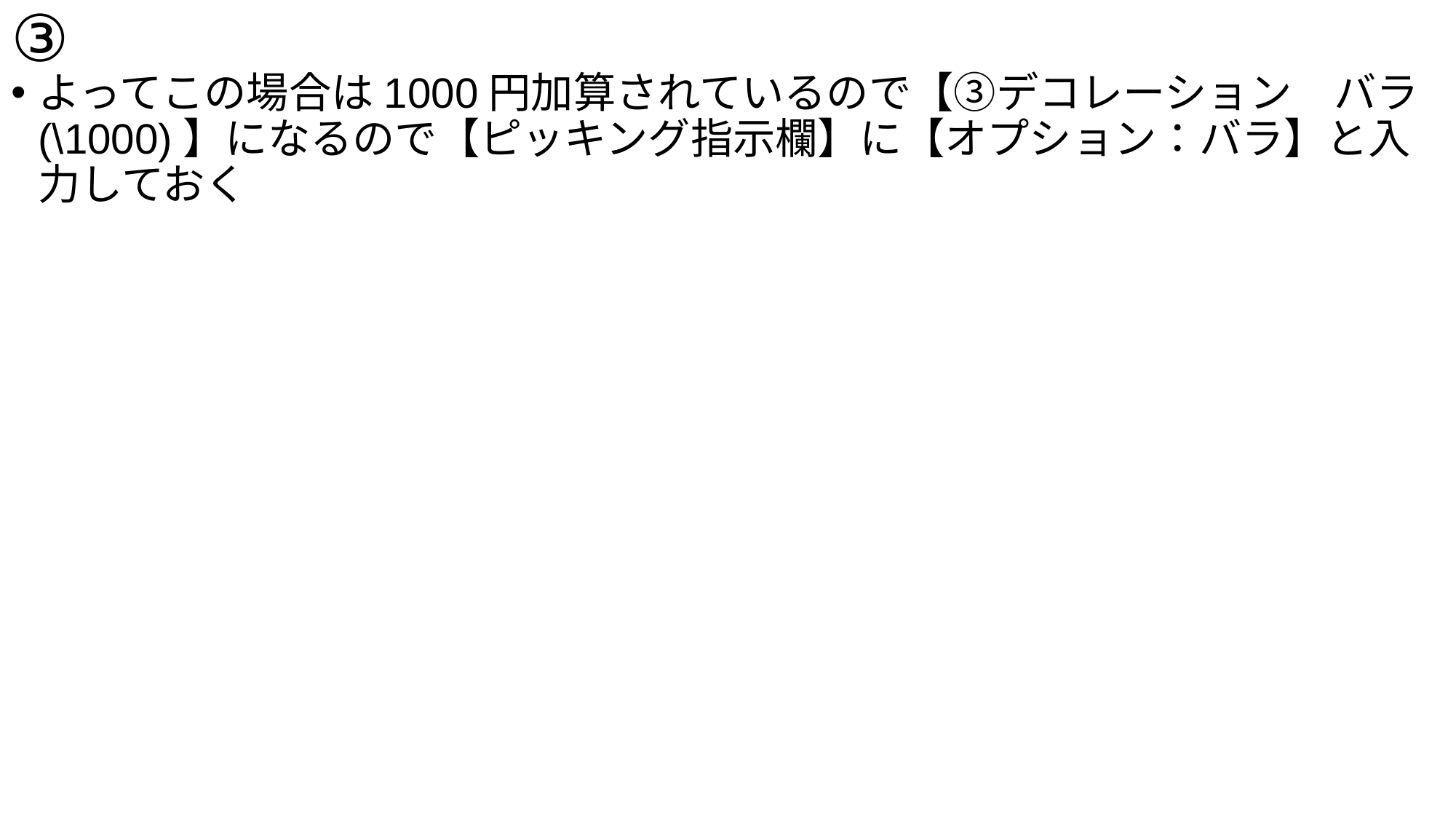

# ③
よってこの場合は1000円加算されているので【③デコレーション　バラ(\1000)】になるので【ピッキング指示欄】に【オプション：バラ】と入力しておく